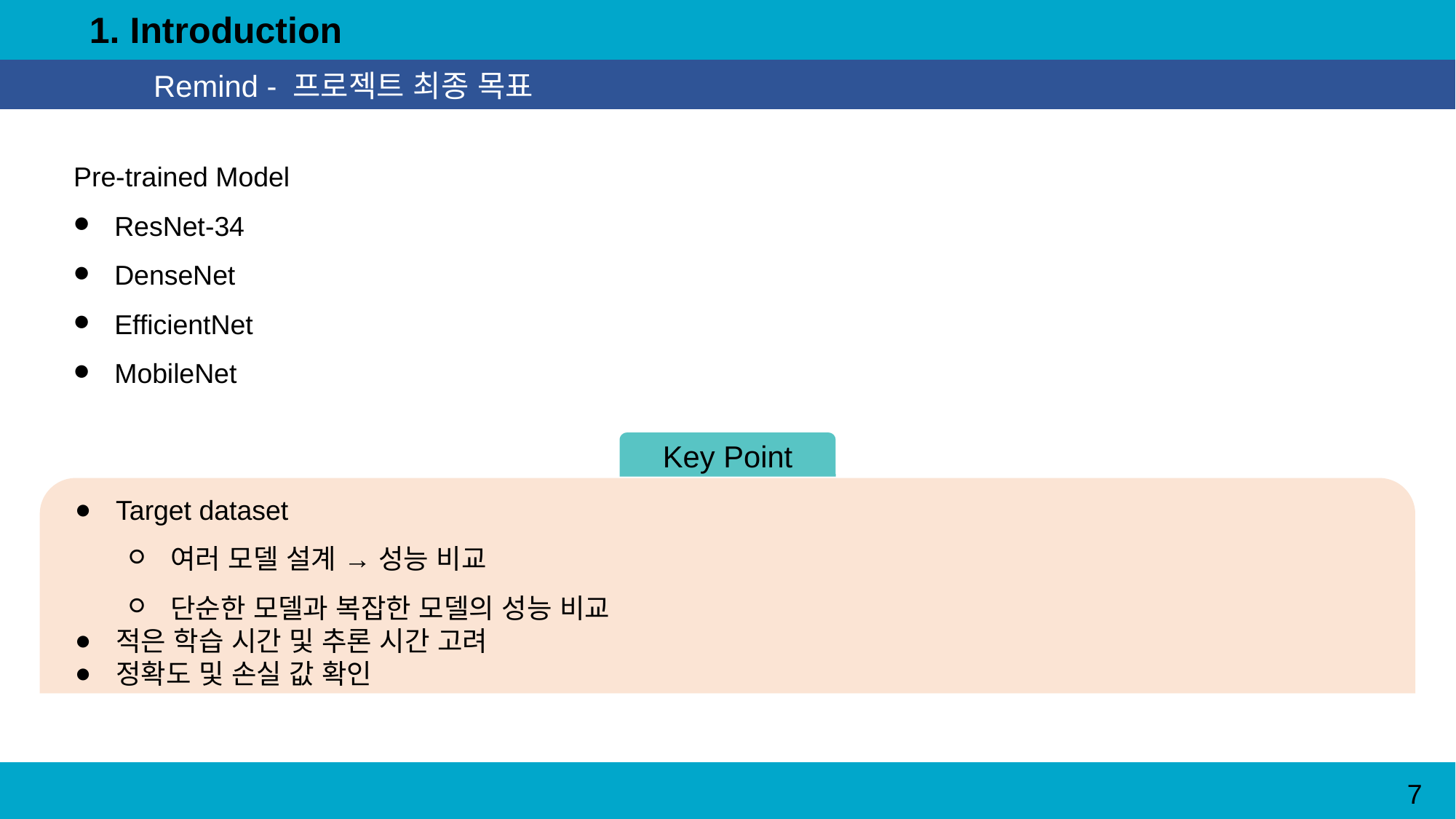

1. Introduction

Remind - 프로젝트 최종 목표
Pre-trained Model
ResNet-34
DenseNet
EfficientNet
MobileNet

Key Point
Target dataset
여러 모델 설계 → 성능 비교
단순한 모델과 복잡한 모델의 성능 비교
적은 학습 시간 및 추론 시간 고려
정확도 및 손실 값 확인